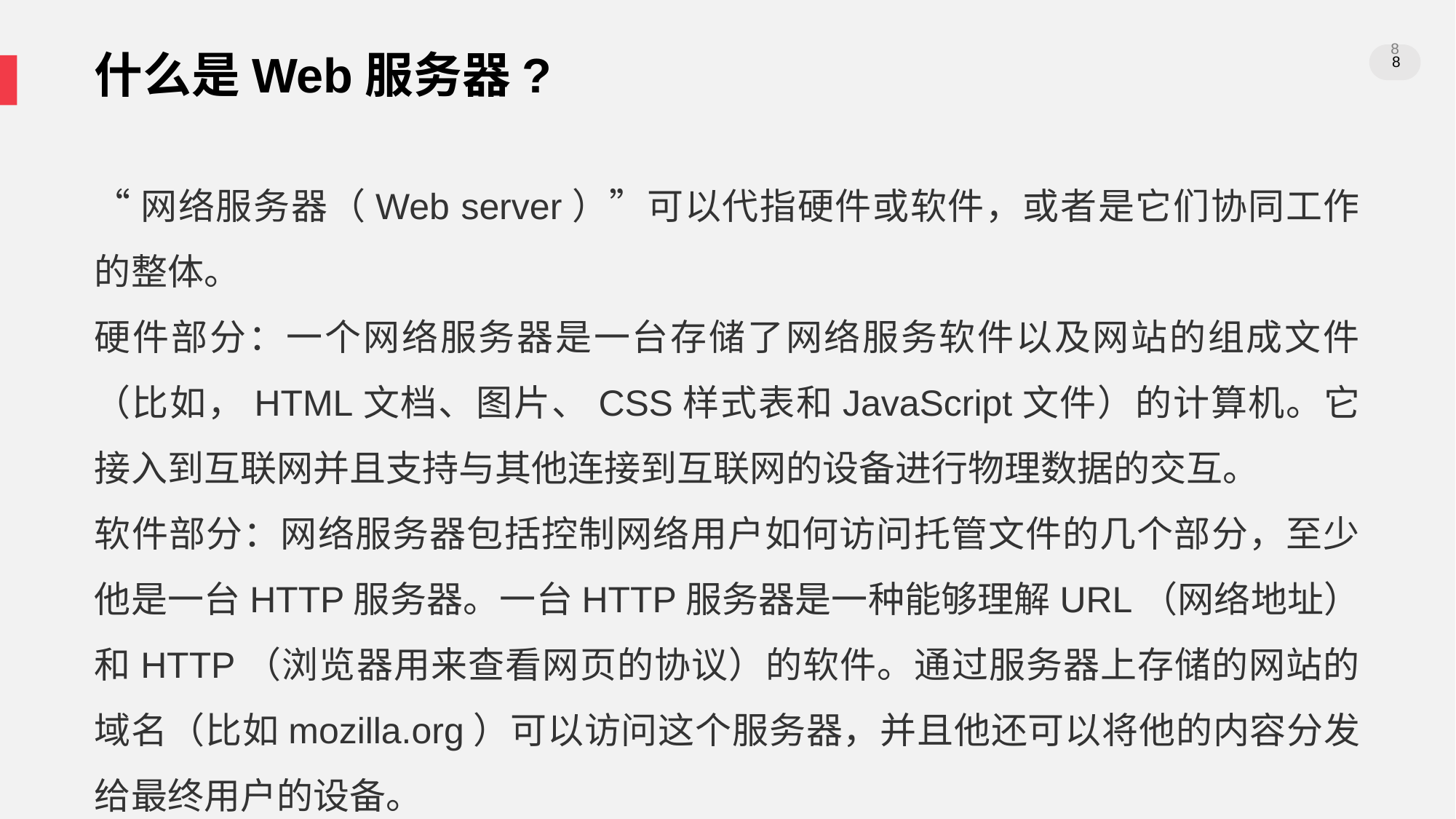

。

什么是Web服务器?

“网络服务器（Web server）”可以代指硬件或软件，或者是它们协同工作的整体。
硬件部分：一个网络服务器是一台存储了网络服务软件以及网站的组成文件（比如，HTML文档、图片、CSS样式表和JavaScript文件）的计算机。它接入到互联网并且支持与其他连接到互联网的设备进行物理数据的交互。
软件部分：网络服务器包括控制网络用户如何访问托管文件的几个部分，至少他是一台HTTP服务器。一台HTTP服务器是一种能够理解URL（网络地址）和HTTP（浏览器用来查看网页的协议）的软件。通过服务器上存储的网站的域名（比如mozilla.org）可以访问这个服务器，并且他还可以将他的内容分发给最终用户的设备。
8
8